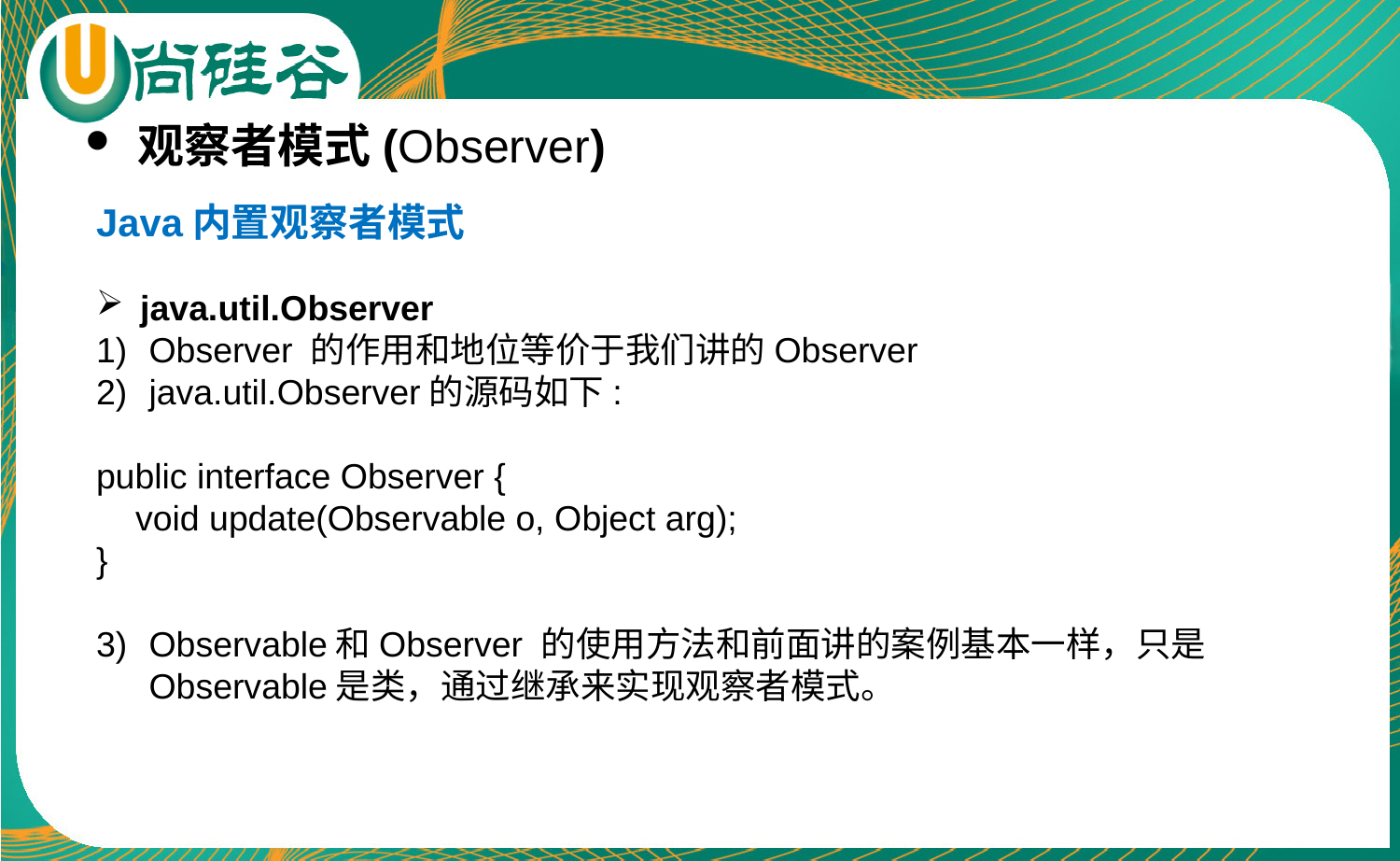

观察者模式(Observer)

Java内置观察者模式

java.util.Observer
Observer 的作用和地位等价于我们讲的Observer
java.util.Observer的源码如下:

public interface Observer {
    void update(Observable o, Object arg);
}

Observable和Observer 的使用方法和前面讲的案例基本一样，只是Observable是类，通过继承来实现观察者模式。